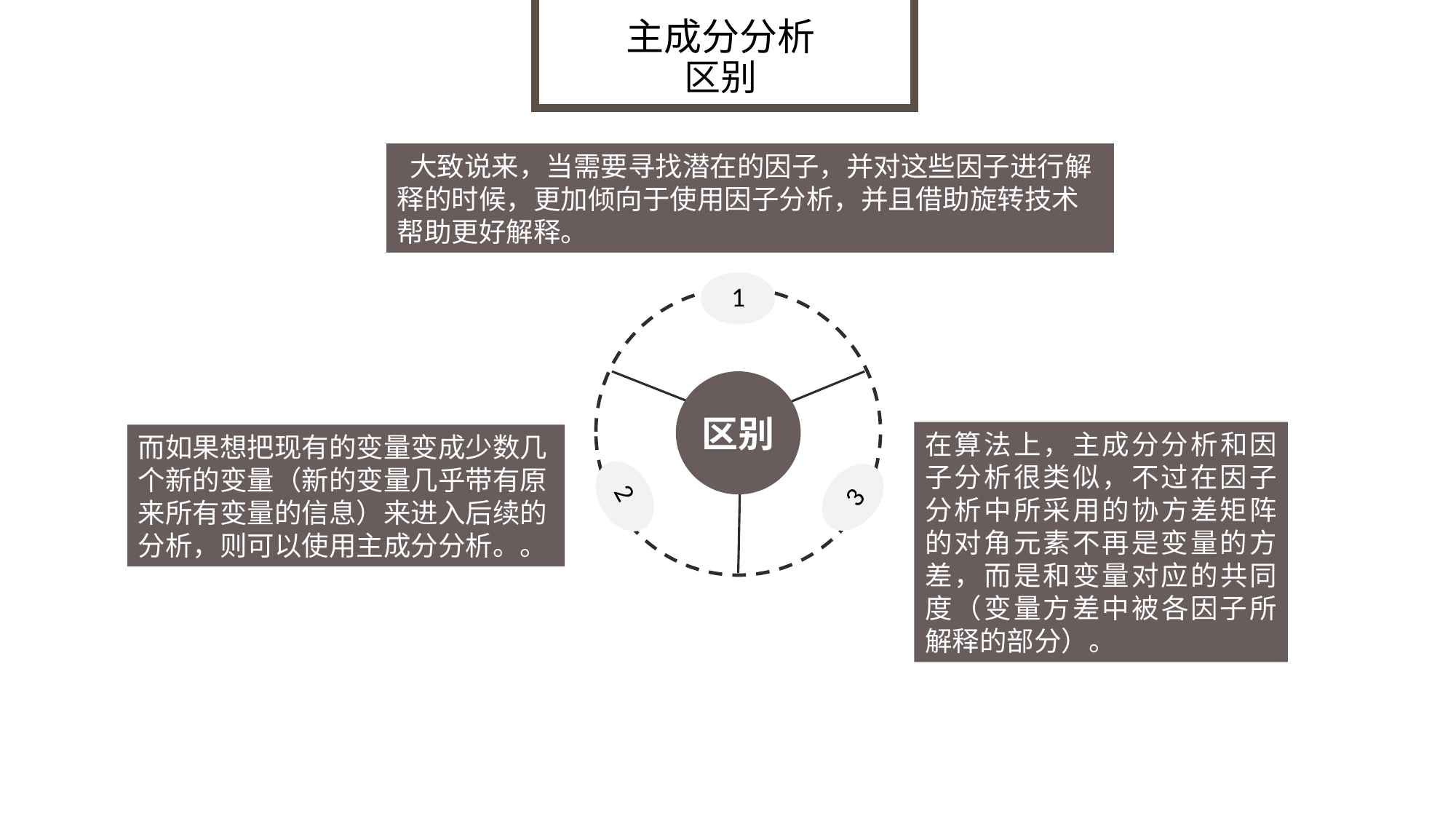

主成分分析
区别
 大致说来，当需要寻找潜在的因子，并对这些因子进行解释的时候，更加倾向于使用因子分析，并且借助旋转技术帮助更好解释。

1

区别
在算法上，主成分分析和因子分析很类似，不过在因子分析中所采用的协方差矩阵的对角元素不再是变量的方差，而是和变量对应的共同度（变量方差中被各因子所解释的部分）。
而如果想把现有的变量变成少数几个新的变量（新的变量几乎带有原来所有变量的信息）来进入后续的分析，则可以使用主成分分析。。

2
3